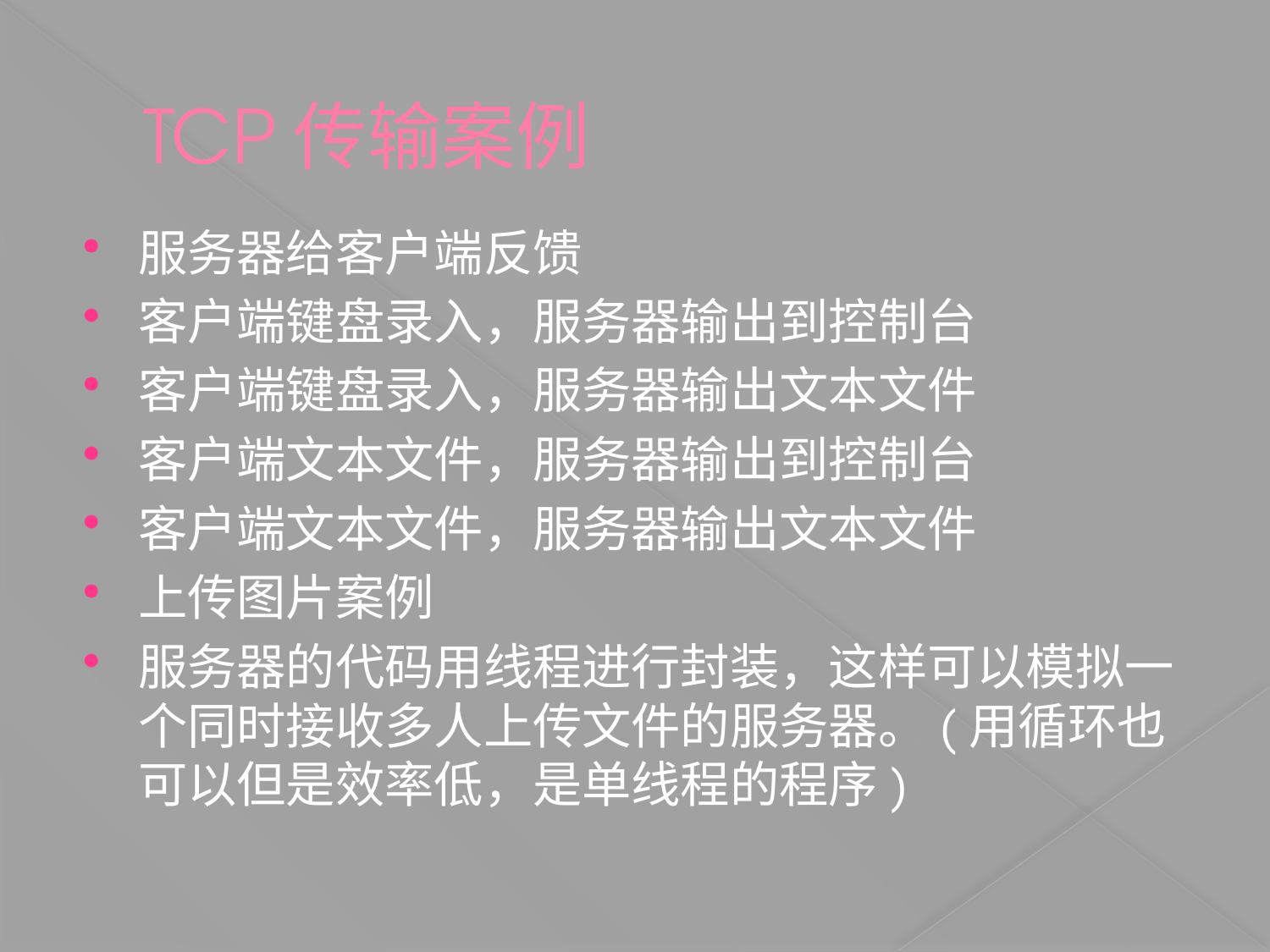

# TCP传输案例
服务器给客户端反馈
客户端键盘录入，服务器输出到控制台
客户端键盘录入，服务器输出文本文件
客户端文本文件，服务器输出到控制台
客户端文本文件，服务器输出文本文件
上传图片案例
服务器的代码用线程进行封装，这样可以模拟一个同时接收多人上传文件的服务器。(用循环也可以但是效率低，是单线程的程序)